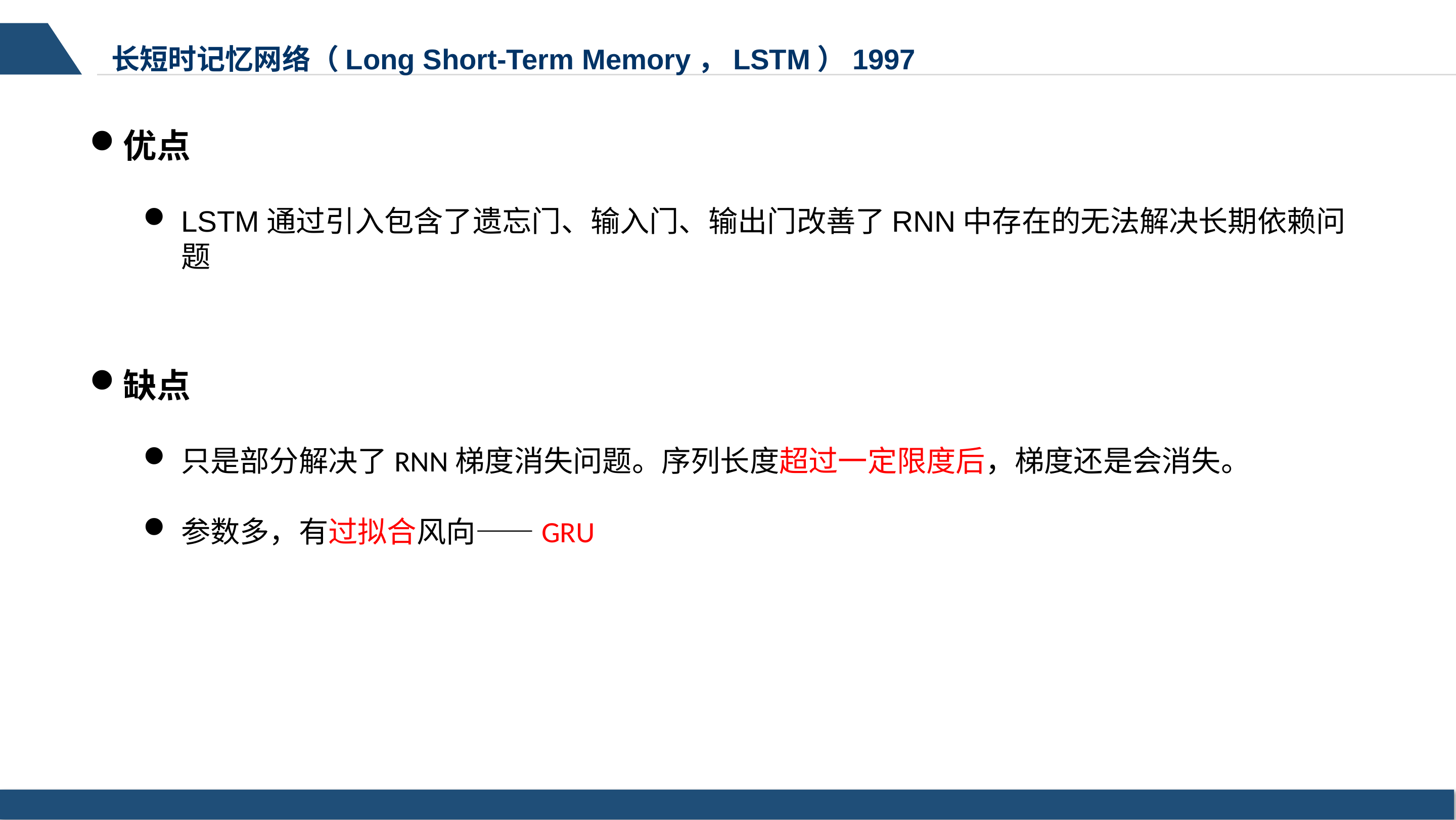

长短时记忆网络（Long Short-Term Memory，LSTM）1997

优点
LSTM通过引入包含了遗忘门、输入门、输出门改善了RNN中存在的无法解决长期依赖问题
缺点
只是部分解决了RNN梯度消失问题。序列长度超过一定限度后，梯度还是会消失。

参数多，有过拟合风向——GRU